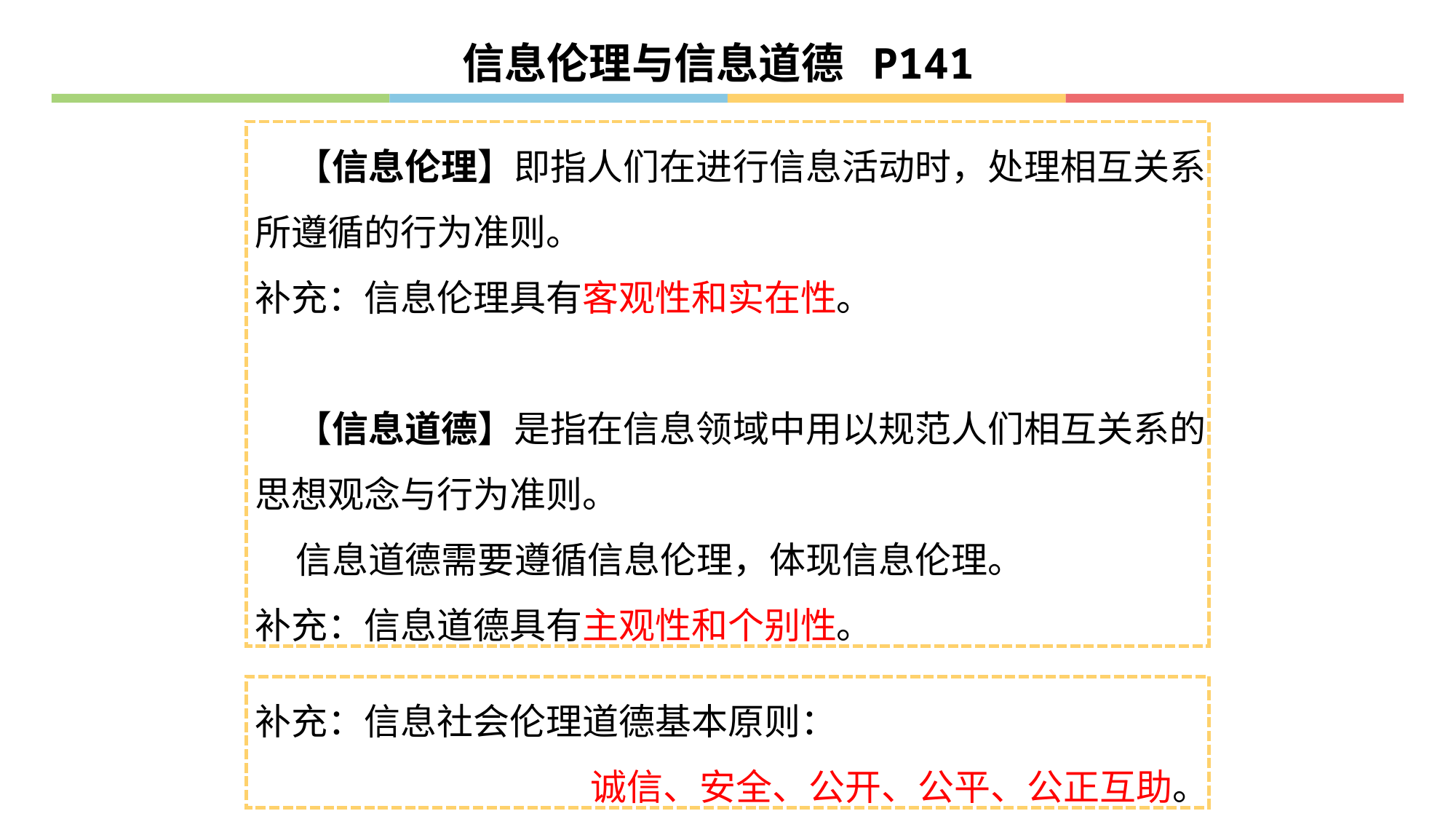

信息伦理与信息道德  P141
    【信息伦理】即指人们在进行信息活动时，处理相互关系所遵循的行为准则。
补充：信息伦理具有客观性和实在性。

    【信息道德】是指在信息领域中用以规范人们相互关系的思想观念与行为准则。
    信息道德需要遵循信息伦理，体现信息伦理。
补充：信息道德具有主观性和个别性。
补充：信息社会伦理道德基本原则：
诚信、安全、公开、公平、公正互助。